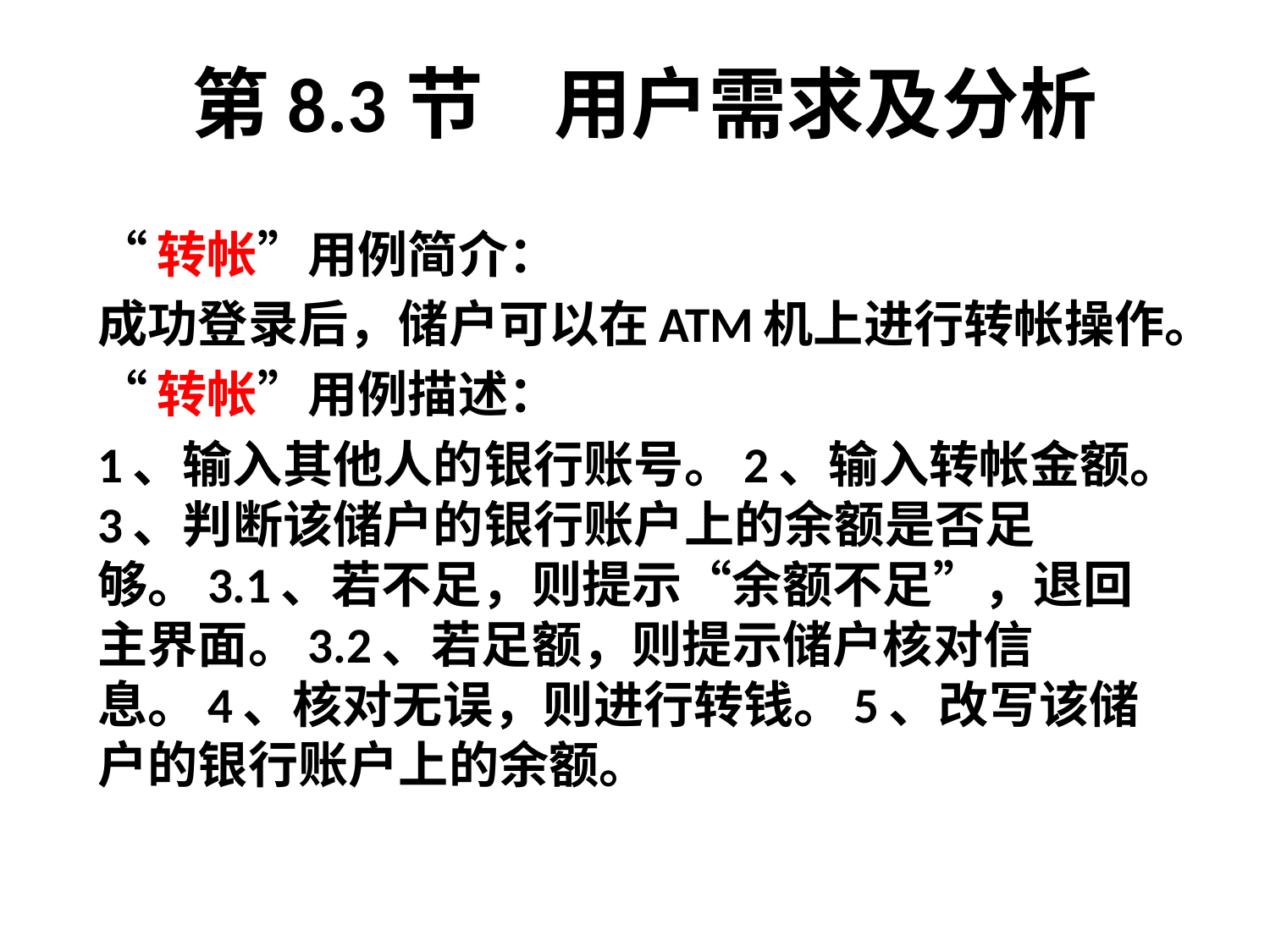

# 第8.3节    用户需求及分析
“转帐”用例简介：
成功登录后，储户可以在ATM机上进行转帐操作。
“转帐”用例描述：
1、输入其他人的银行账号。2、输入转帐金额。3、判断该储户的银行账户上的余额是否足够。3.1、若不足，则提示“余额不足”，退回主界面。3.2、若足额，则提示储户核对信息。4、核对无误，则进行转钱。5、改写该储户的银行账户上的余额。